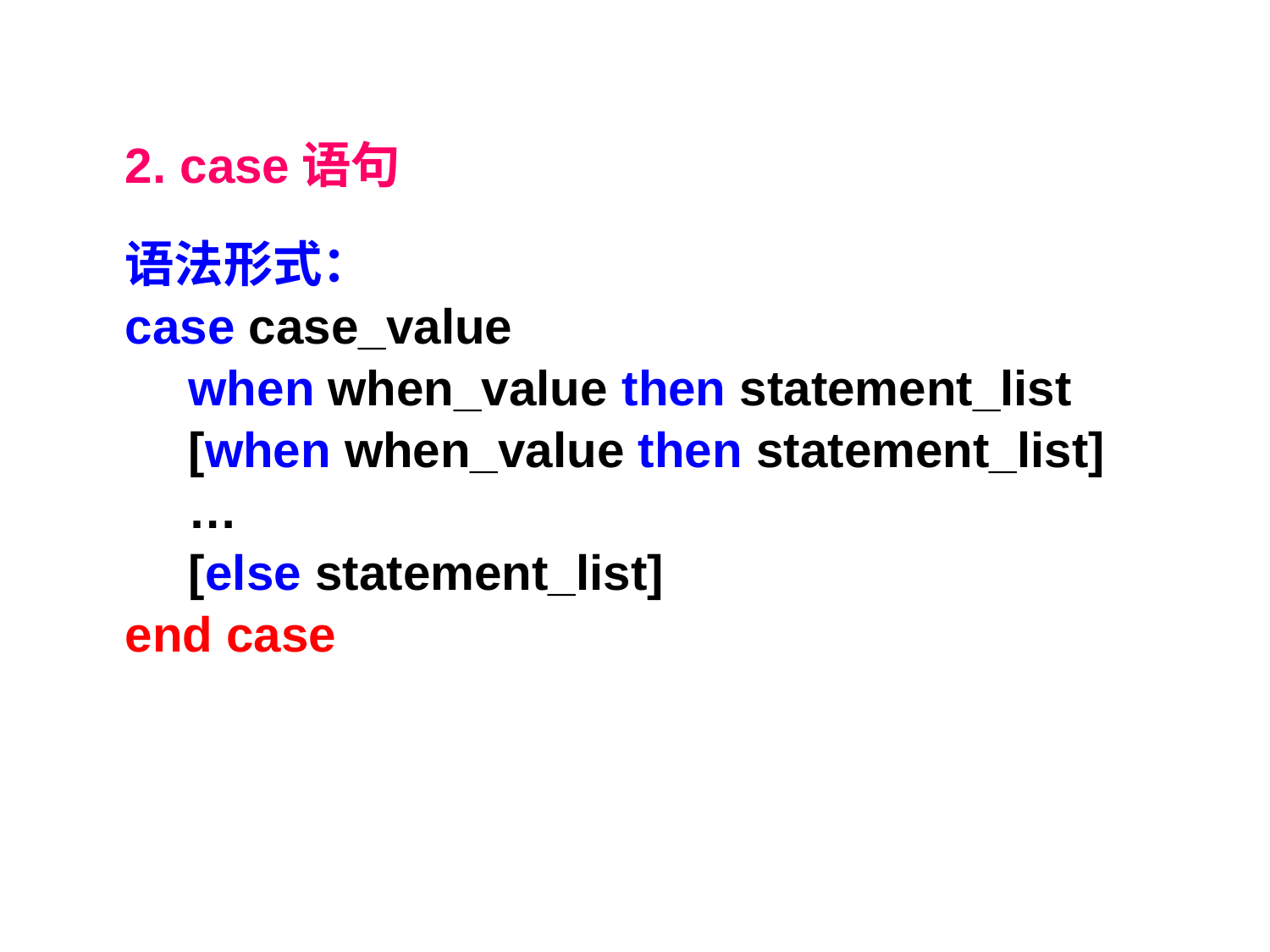

2. case语句
语法形式：
case case_value
	when when_value then statement_list
	[when when_value then statement_list]
	…
	[else statement_list]
end case